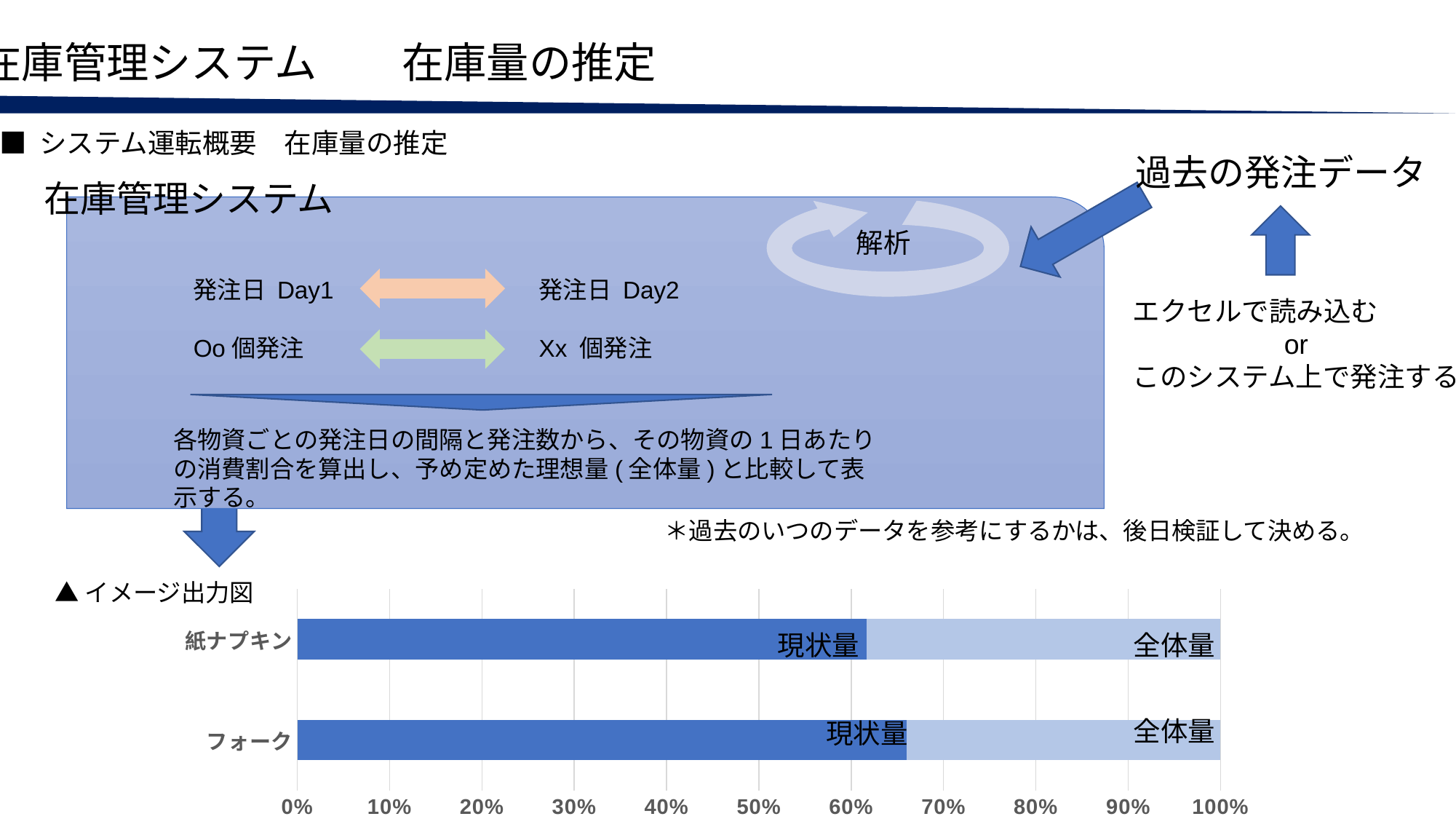

在庫管理システム　　在庫量の推定
■ システム運転概要　在庫量の推定
過去の発注データ

在庫管理システム

解析

発注日 Day2

Xx 個発注
発注日 Day1

Oo個発注
エクセルで読み込む
or
このシステム上で発注する

各物資ごとの発注日の間隔と発注数から、その物資の1日あたりの消費割合を算出し、予め定めた理想量(全体量)と比較して表示する。

＊過去のいつのデータを参考にするかは、後日検証して決める。
▲イメージ出力図

### Chart

| Category | 系列 1 | 系列 2 | 列2 |
|---|---|---|---|
| フォーク | 3.5 | 1.8 | None |
| 紙ナプキン | 4.5 | 2.8 | None |
現状量
全体量
全体量
現状量